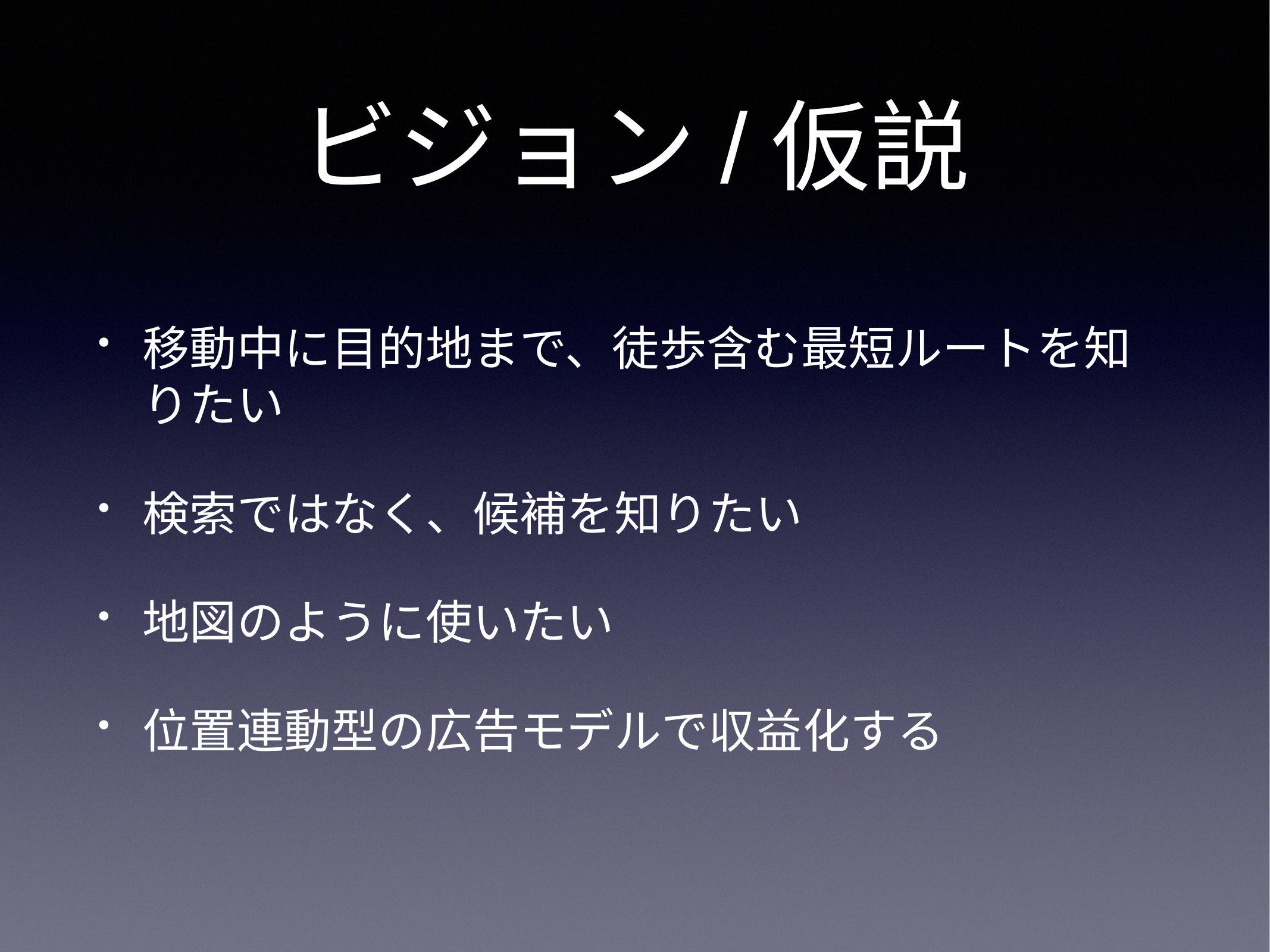

# ビジョン/仮説
移動中に目的地まで、徒歩含む最短ルートを知りたい
検索ではなく、候補を知りたい
地図のように使いたい
位置連動型の広告モデルで収益化する